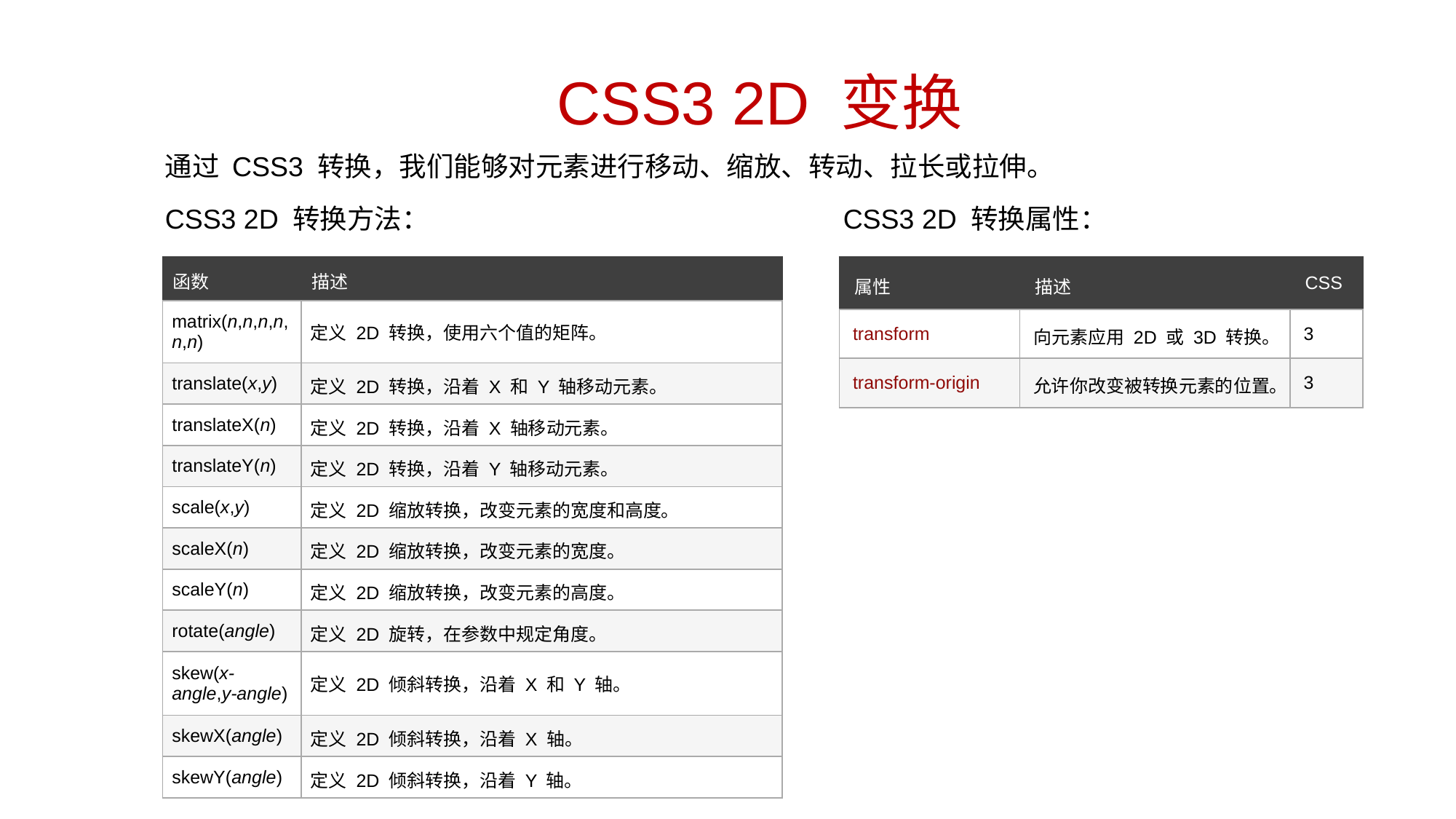

CSS3 2D 变换
通过 CSS3 转换，我们能够对元素进行移动、缩放、转动、拉长或拉伸。
CSS3 2D 转换方法：
CSS3 2D 转换属性：
| 属性 | 描述 | CSS |
| --- | --- | --- |
| transform | 向元素应用 2D 或 3D 转换。 | 3 |
| transform-origin | 允许你改变被转换元素的位置。 | 3 |
| 函数 | 描述 |
| --- | --- |
| matrix(n,n,n,n,n,n) | 定义 2D 转换，使用六个值的矩阵。 |
| translate(x,y) | 定义 2D 转换，沿着 X 和 Y 轴移动元素。 |
| translateX(n) | 定义 2D 转换，沿着 X 轴移动元素。 |
| translateY(n) | 定义 2D 转换，沿着 Y 轴移动元素。 |
| scale(x,y) | 定义 2D 缩放转换，改变元素的宽度和高度。 |
| scaleX(n) | 定义 2D 缩放转换，改变元素的宽度。 |
| scaleY(n) | 定义 2D 缩放转换，改变元素的高度。 |
| rotate(angle) | 定义 2D 旋转，在参数中规定角度。 |
| skew(x-angle,y-angle) | 定义 2D 倾斜转换，沿着 X 和 Y 轴。 |
| skewX(angle) | 定义 2D 倾斜转换，沿着 X 轴。 |
| skewY(angle) | 定义 2D 倾斜转换，沿着 Y 轴。 |